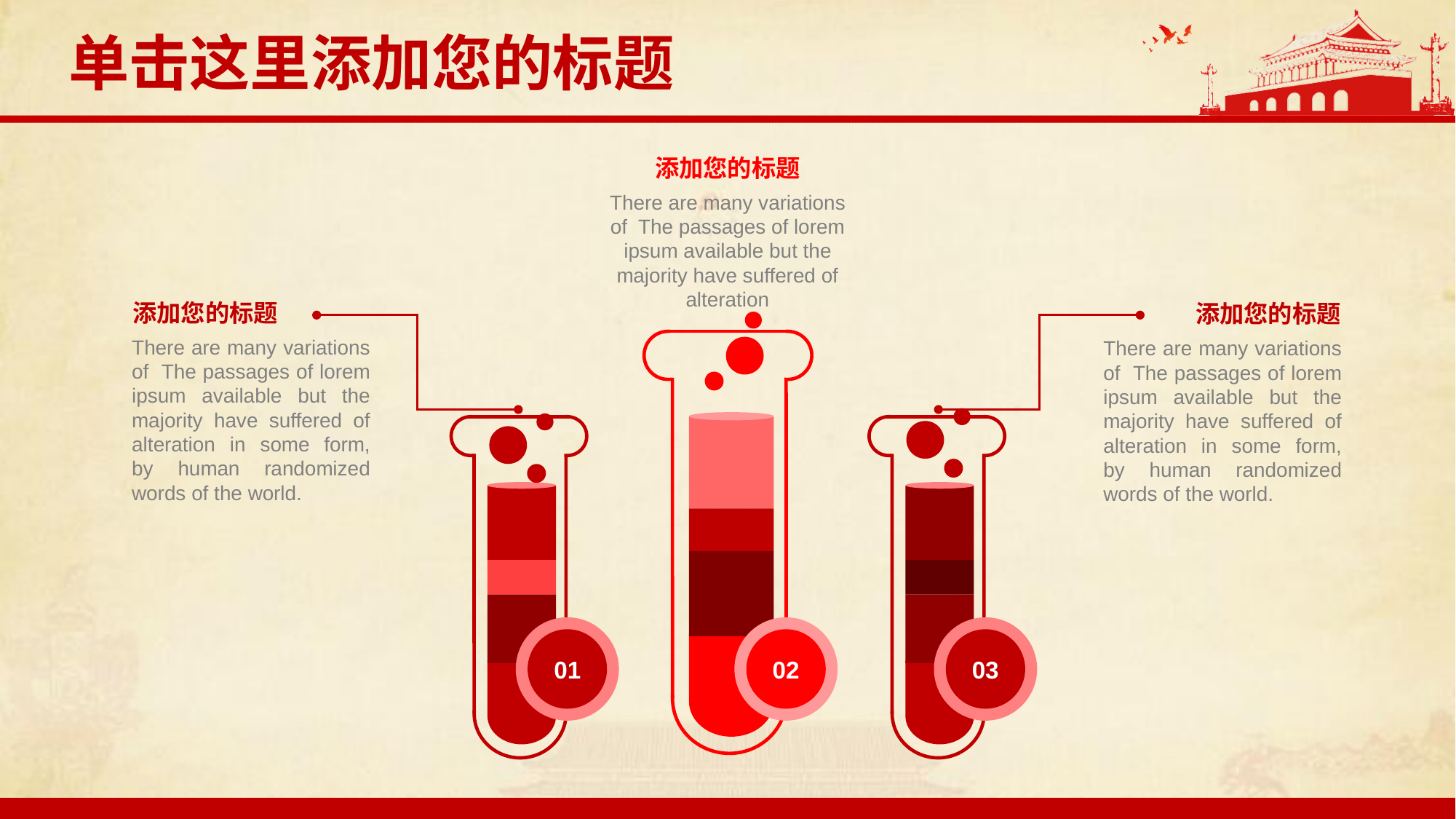

单击这里添加您的标题
添加您的标题
There are many variations of  The passages of lorem ipsum available but the majority have suffered of alteration
添加您的标题
There are many variations of  The passages of lorem ipsum available but the majority have suffered of alteration in some form, by human randomized words of the world.
添加您的标题
There are many variations of  The passages of lorem ipsum available but the majority have suffered of alteration in some form, by human randomized words of the world.

01

02

03